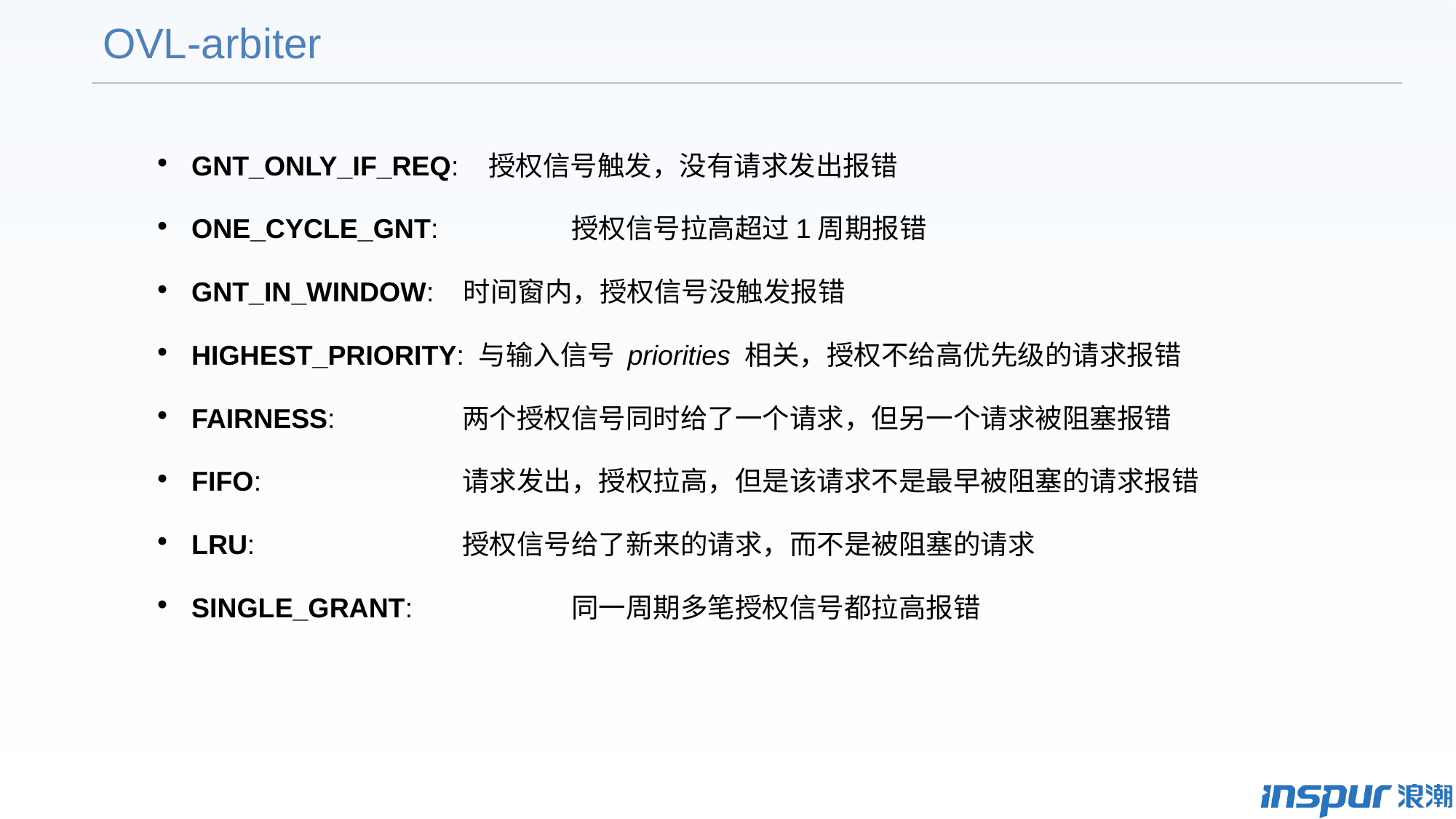

# OVL-arbiter
GNT_ONLY_IF_REQ:   授权信号触发，没有请求发出报错
ONE_CYCLE_GNT:	      授权信号拉高超过1周期报错
GNT_IN_WINDOW:   时间窗内，授权信号没触发报错
HIGHEST_PRIORITY: 与输入信号 priorities 相关，授权不给高优先级的请求报错
FAIRNESS: 	      两个授权信号同时给了一个请求，但另一个请求被阻塞报错
FIFO: 		      请求发出，授权拉高，但是该请求不是最早被阻塞的请求报错
LRU:  		      授权信号给了新来的请求，而不是被阻塞的请求
SINGLE_GRANT: 	      同一周期多笔授权信号都拉高报错